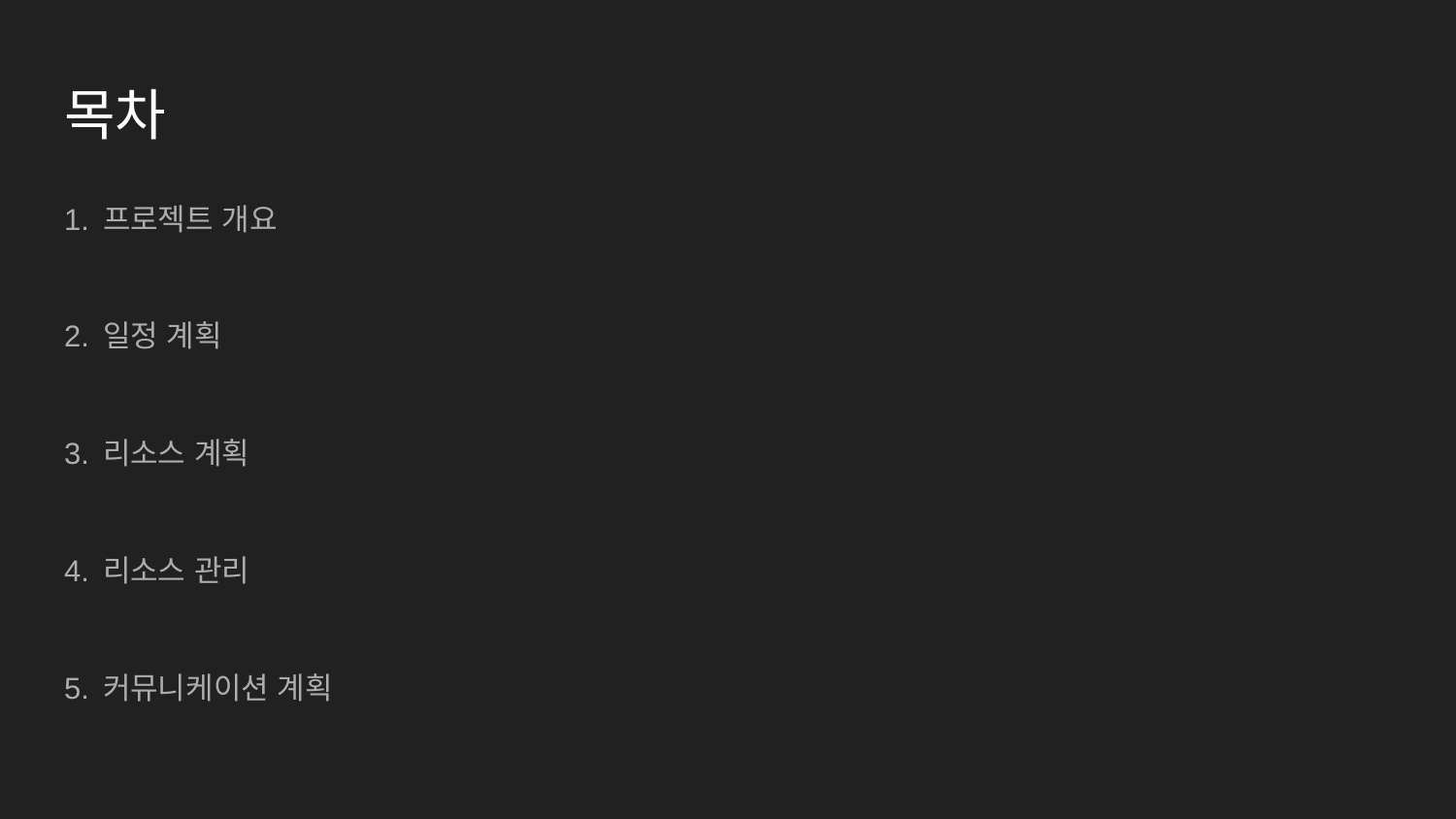

# 목차
1. 프로젝트 개요

2. 일정 계획

3. 리소스 계획

4. 리소스 관리

5. 커뮤니케이션 계획